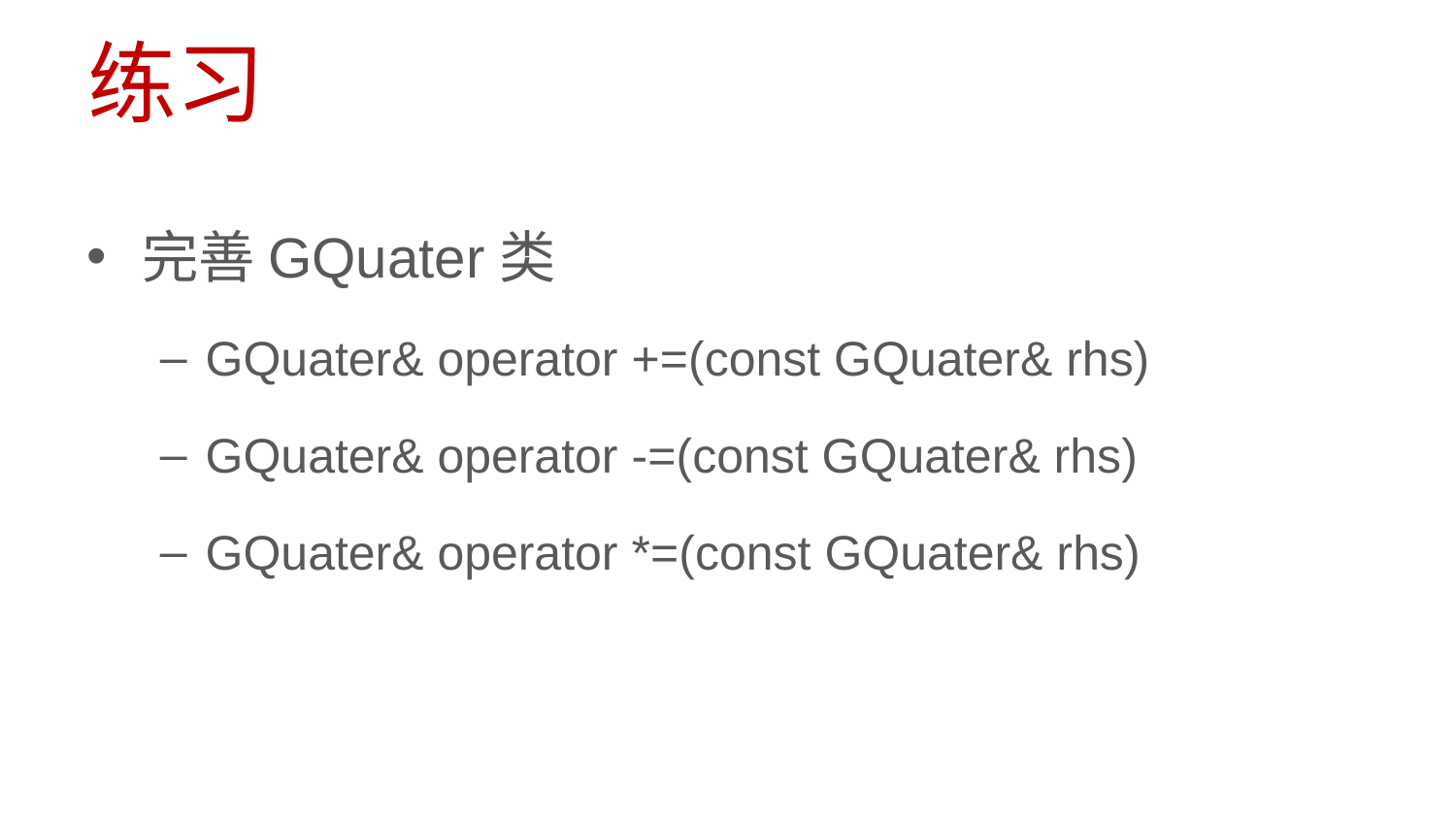

# 练习
完善GQuater类
GQuater& operator +=(const GQuater& rhs)
GQuater& operator -=(const GQuater& rhs)
GQuater& operator *=(const GQuater& rhs)